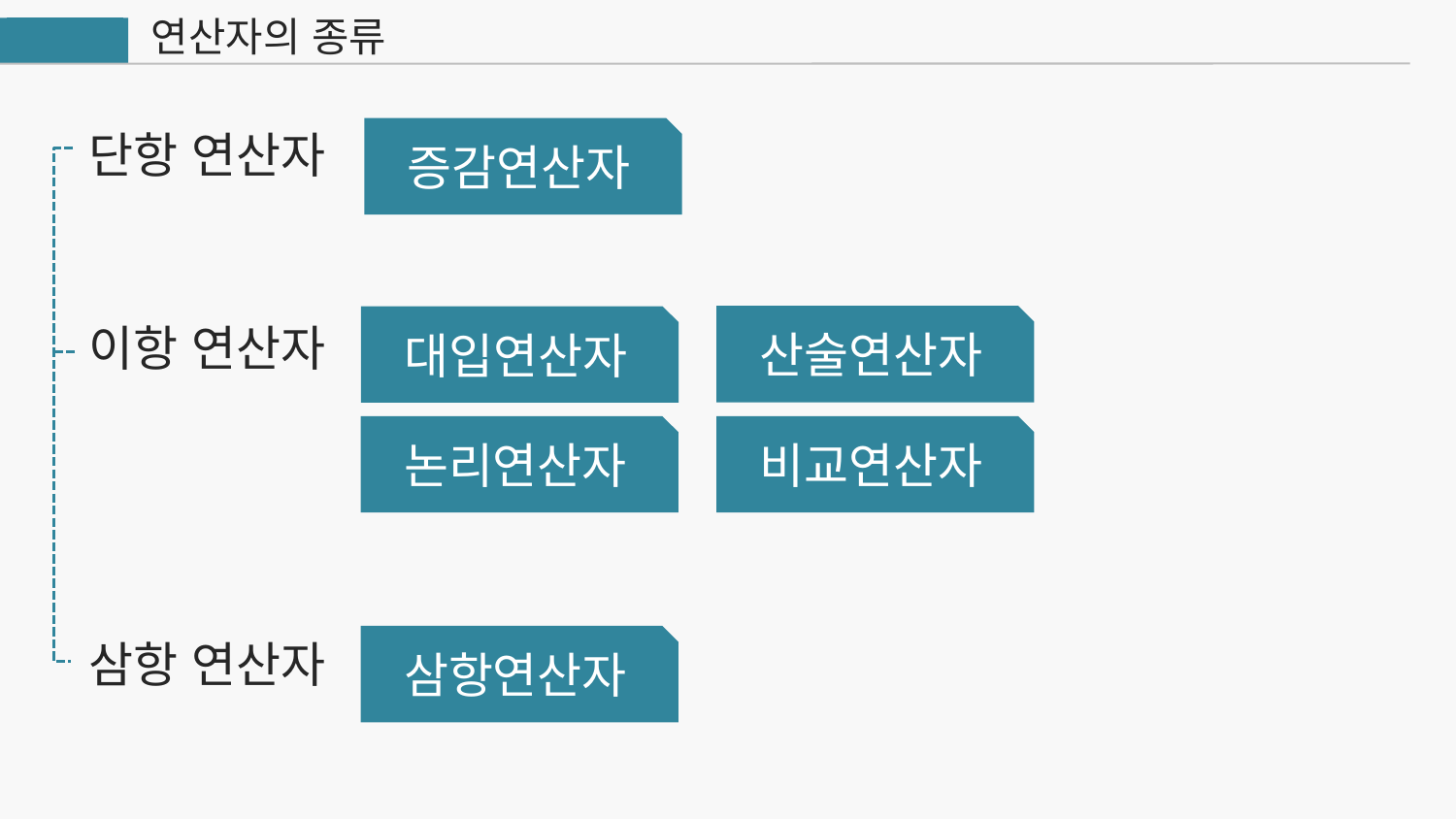

연산자의 종류

연산자
단항 연산자

이항 연산자
삼항 연산자
증감연산자
산술연산자
대입연산자
논리연산자
비교연산자
삼항연산자